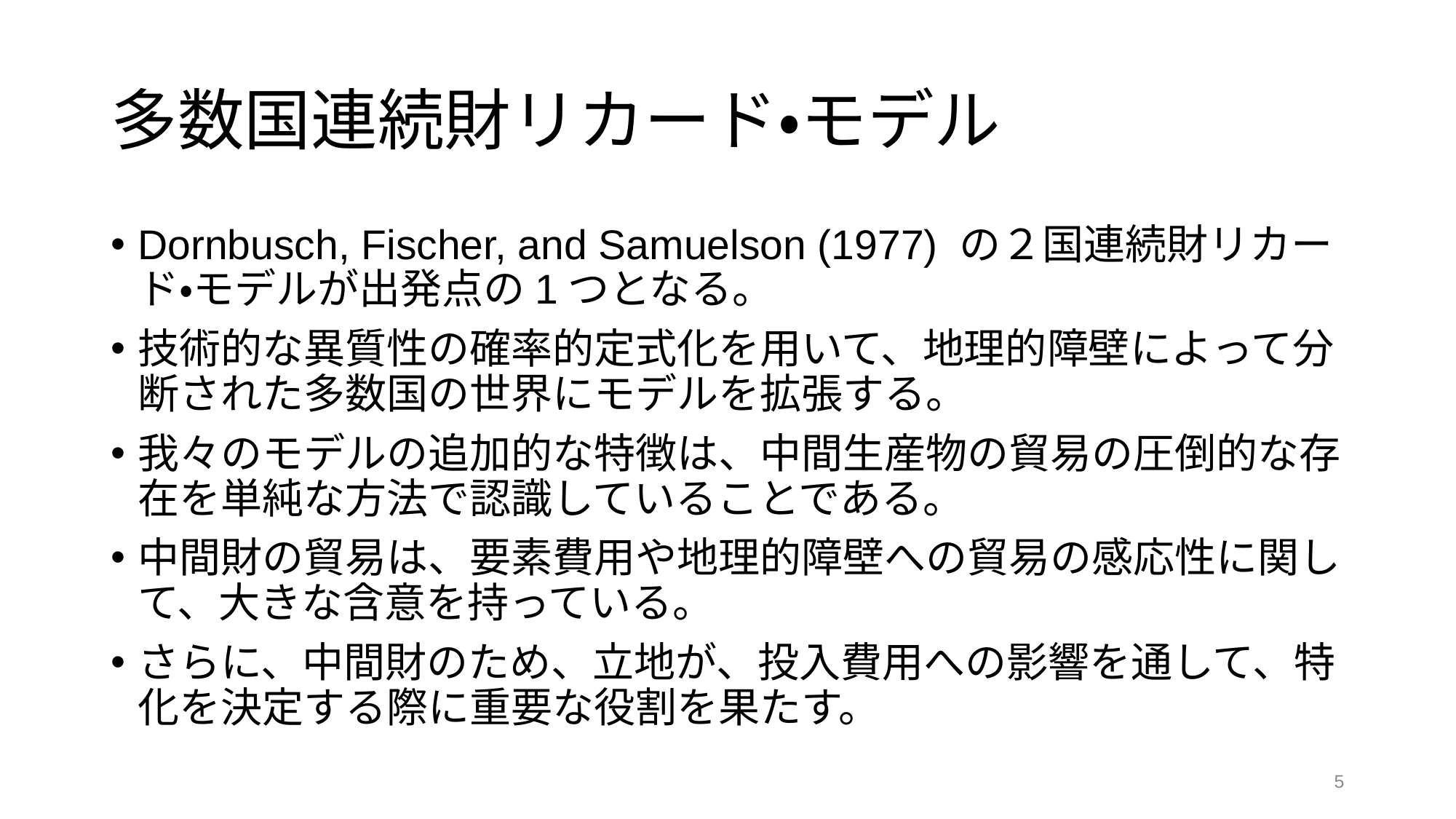

# 多数国連続財リカード・モデル
Dornbusch, Fischer, and Samuelson (1977) の２国連続財リカード・モデルが出発点の1つとなる。
技術的な異質性の確率的定式化を用いて、地理的障壁によって分断された多数国の世界にモデルを拡張する。
我々のモデルの追加的な特徴は、中間生産物の貿易の圧倒的な存在を単純な方法で認識していることである。
中間財の貿易は、要素費用や地理的障壁への貿易の感応性に関して、大きな含意を持っている。
さらに、中間財のため、立地が、投入費用への影響を通して、特化を決定する際に重要な役割を果たす。

5